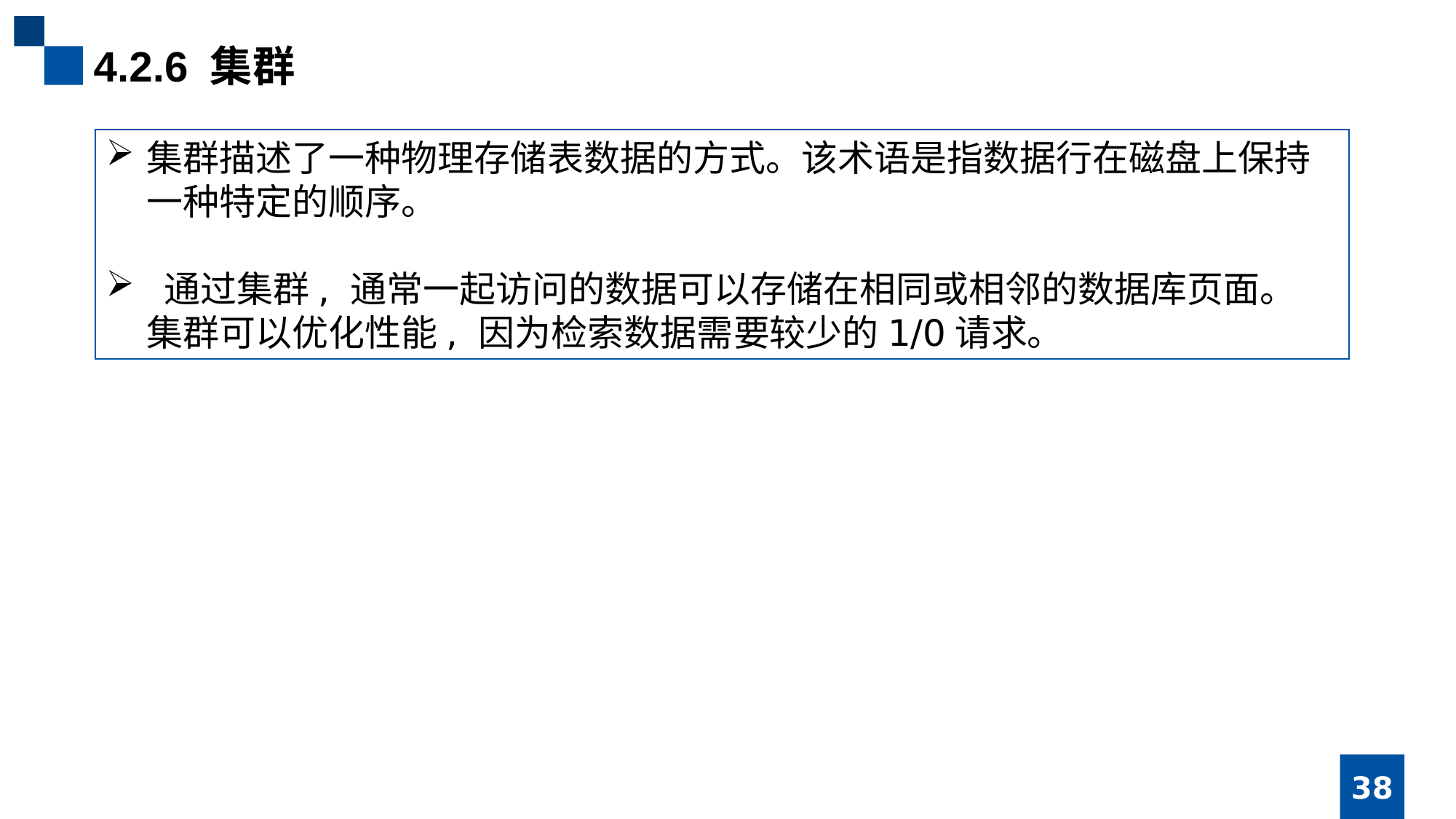

4.2.6 集群
集群描述了一种物理存储表数据的方式。该术语是指数据行在磁盘上保持一种特定的顺序。

 通过集群, 通常一起访问的数据可以存储在相同或相邻的数据库页面。 集群可以优化性能, 因为检索数据需要较少的1/0请求。
38